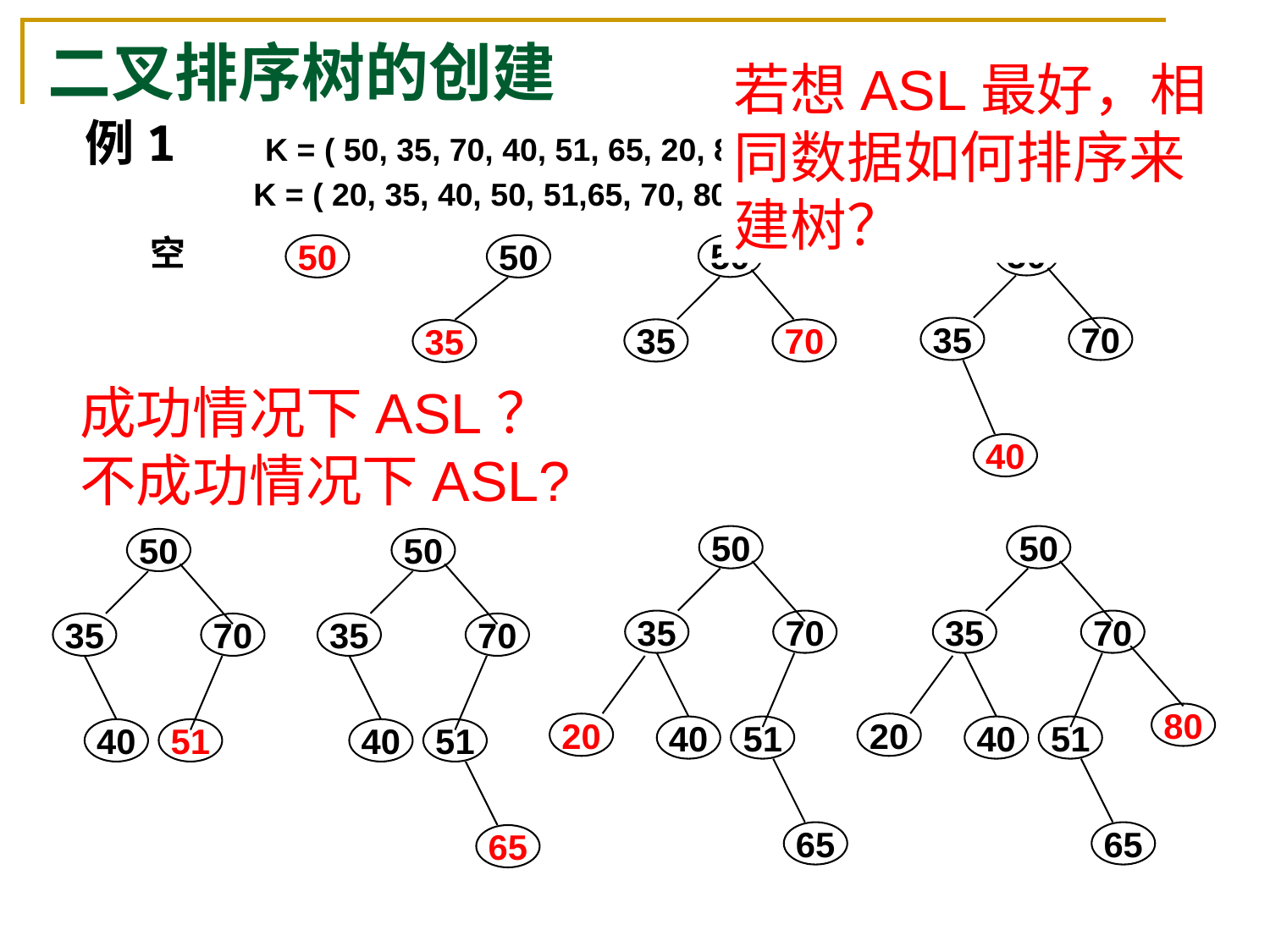

# 二叉排序树的创建
若想ASL最好，相同数据如何排序来建树？
例1   K = ( 50, 35, 70, 40, 51, 65, 20, 80 )

K = ( 20, 35, 40, 50, 51,65, 70, 80 )
空

50

35
70

40
50

35
70

50

50

35

成功情况下ASL？
不成功情况下ASL?
50

35
70

20
40
51

65
50

35
70

80
20
40
51

65
50

35
70

40
51

50

35
70

40
51

65